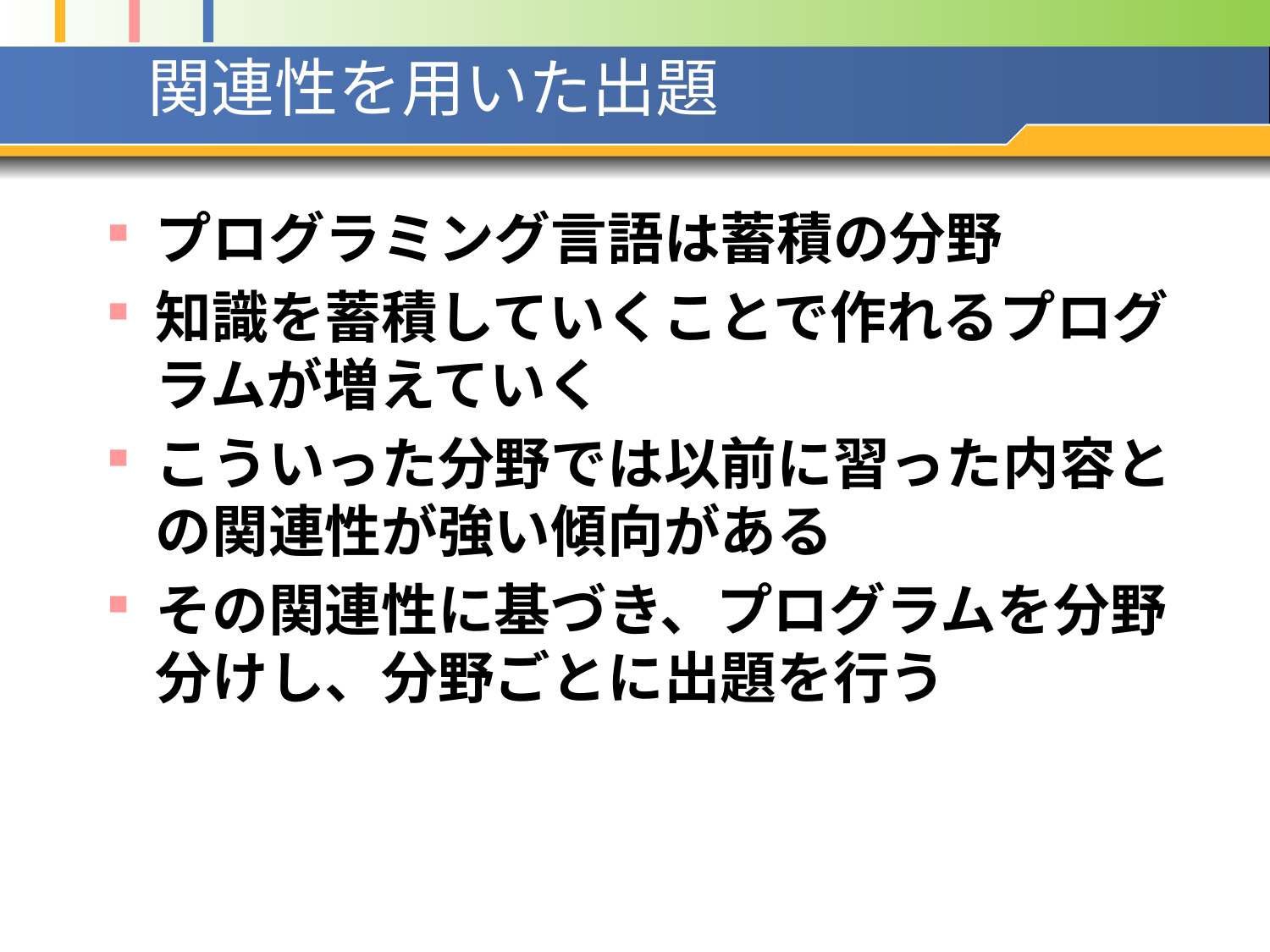

# 関連性を用いた出題
プログラミング言語は蓄積の分野
知識を蓄積していくことで作れるプログラムが増えていく
こういった分野では以前に習った内容との関連性が強い傾向がある
その関連性に基づき、プログラムを分野分けし、分野ごとに出題を行う